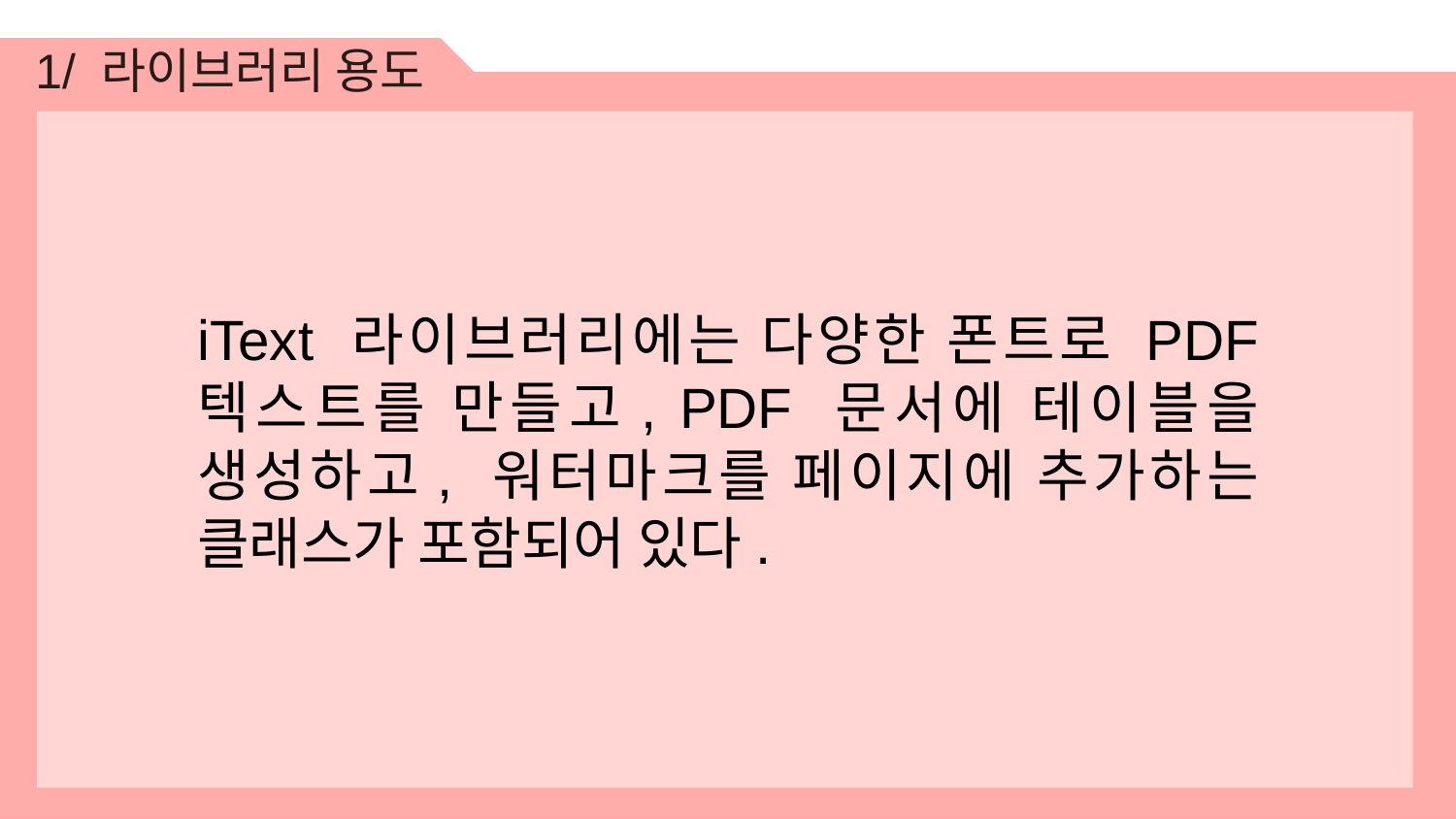

1/ 라이브러리 용도
iText 라이브러리에는 다양한 폰트로 PDF 텍스트를 만들고, PDF 문서에 테이블을 생성하고, 워터마크를 페이지에 추가하는 클래스가 포함되어 있다.